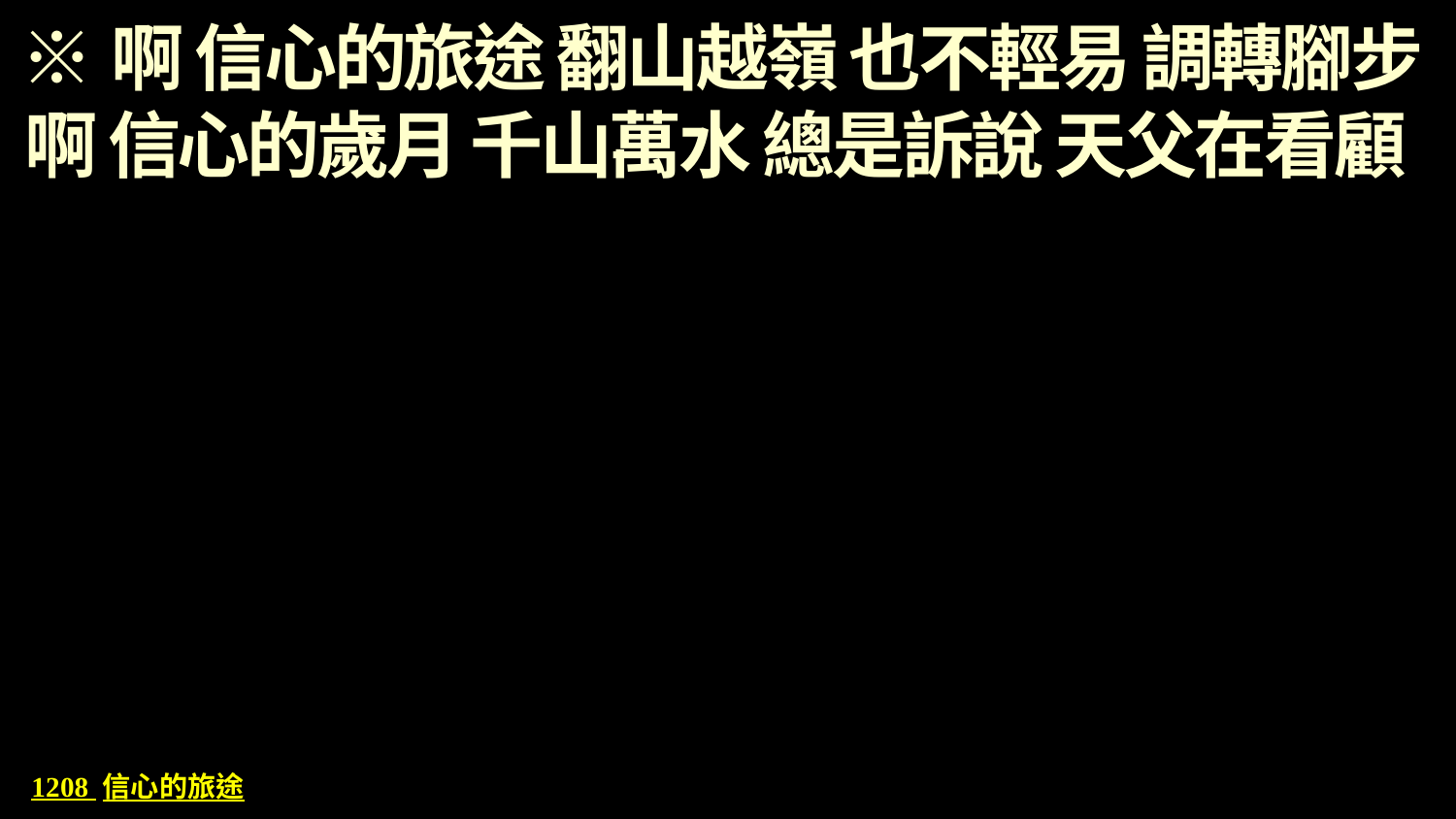

# ※啊 信心的旅途 翻山越嶺 也不輕易 調轉腳步 啊 信心的歲月 千山萬水 總是訴說 天父在看顧
1208 信心的旅途